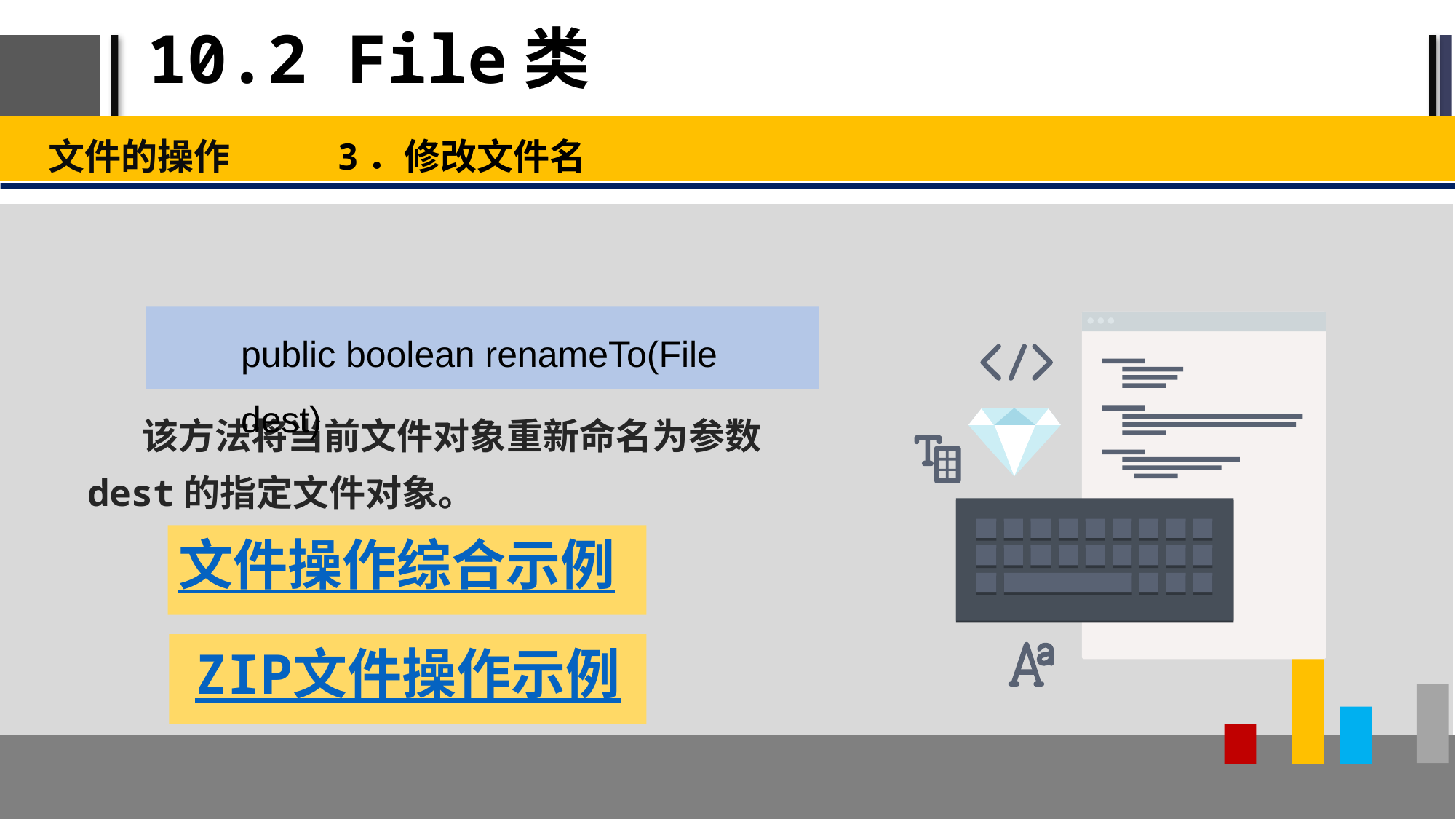

# 10.2 File类

文件的操作            3．修改文件名

public boolean renameTo(File dest)

该方法将当前文件对象重新命名为参数dest的指定文件对象。
文件操作综合示例

ZIP文件操作示例